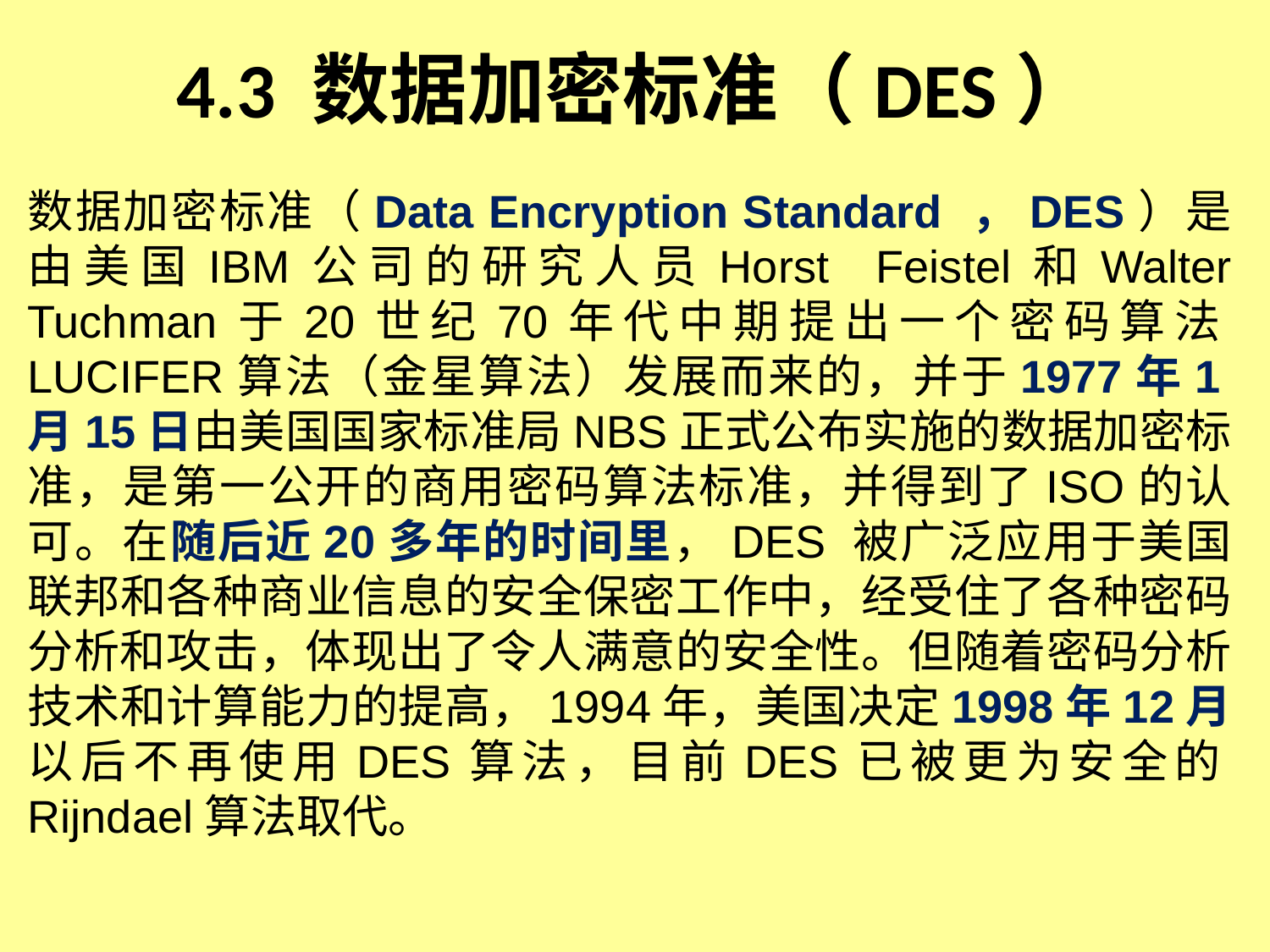

# 4.3 数据加密标准（DES）
数据加密标准（Data Encryption Standard ，DES）是由美国IBM公司的研究人员Horst  Feistel和Walter Tuchman于20世纪70年代中期提出一个密码算法LUCIFER算法（金星算法）发展而来的，并于1977年1月15日由美国国家标准局NBS正式公布实施的数据加密标准，是第一公开的商用密码算法标准，并得到了ISO的认可。在随后近20多年的时间里，DES 被广泛应用于美国联邦和各种商业信息的安全保密工作中，经受住了各种密码分析和攻击，体现出了令人满意的安全性。但随着密码分析技术和计算能力的提高，1994年，美国决定1998年12月以后不再使用DES算法，目前DES已被更为安全的Rijndael算法取代。